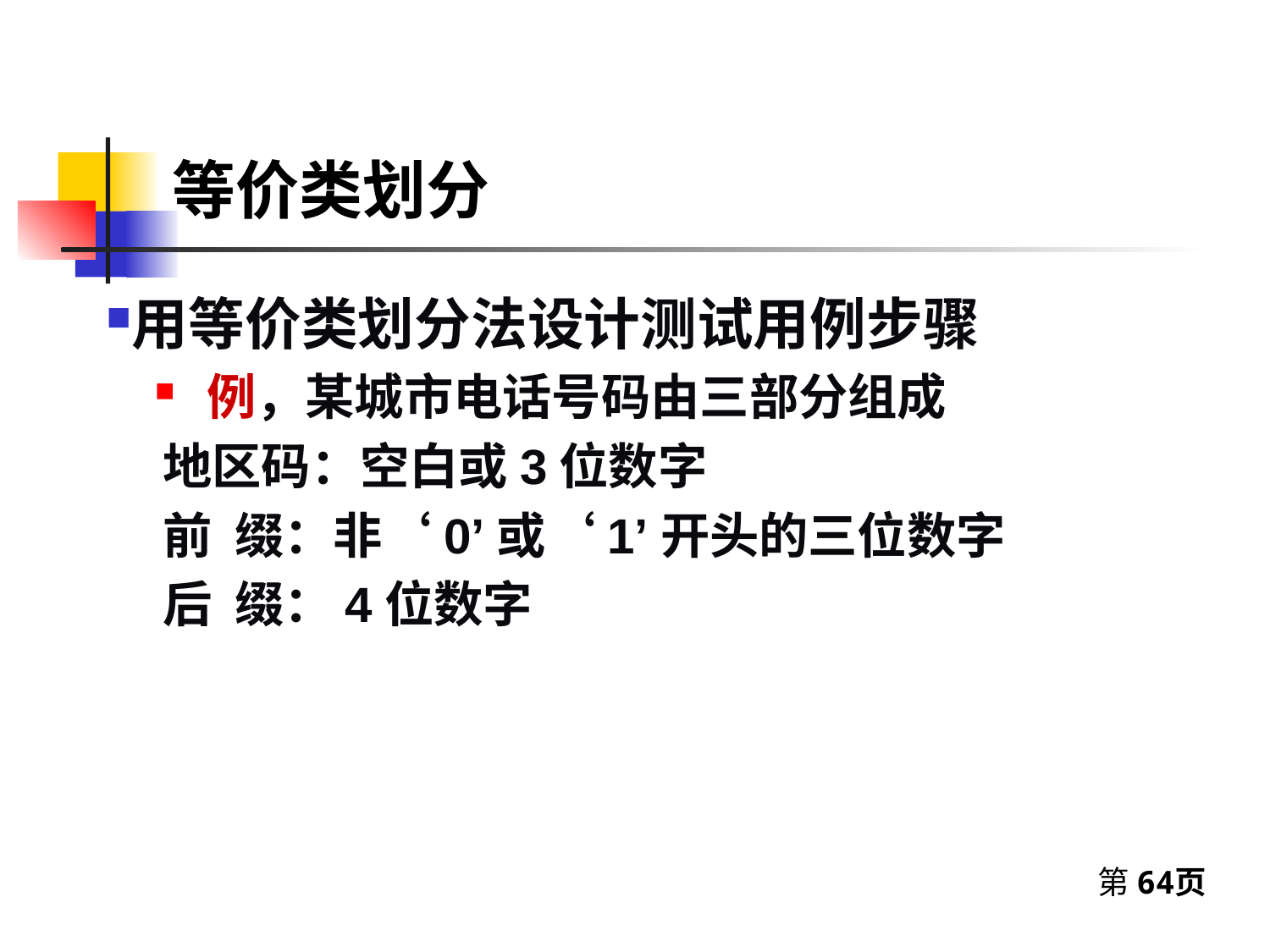

# 等价类划分
用等价类划分法设计测试用例步骤
例，某城市电话号码由三部分组成
    地区码：空白或3位数字
    前  缀：非‘0’或‘1’开头的三位数字
    后  缀：4位数字